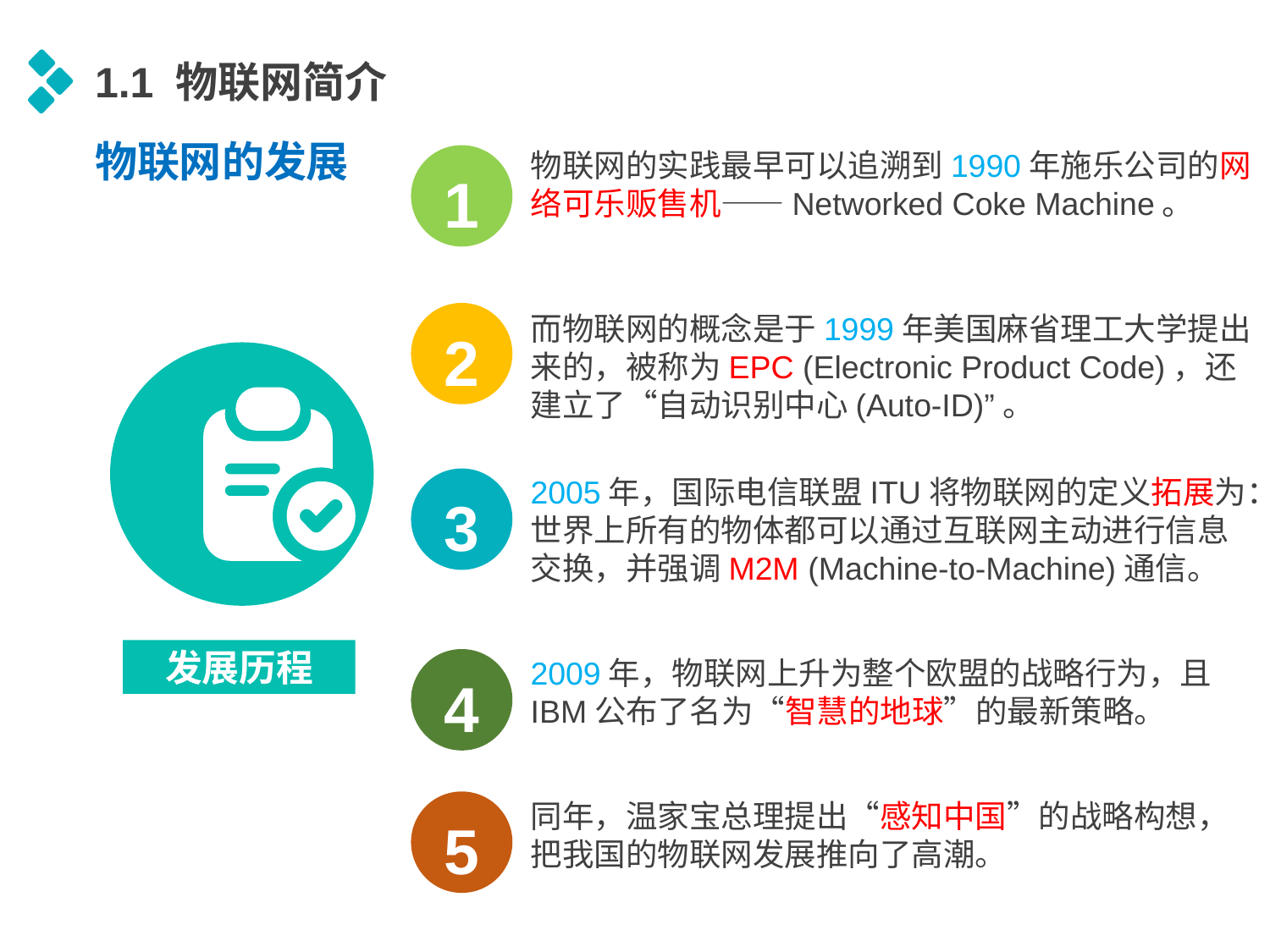

1.1 物联网简介

物联网的发展
物联网的实践最早可以追溯到1990年施乐公司的网络可乐贩售机——Networked Coke Machine。
1
2
而物联网的概念是于1999年美国麻省理工大学提出来的，被称为EPC (Electronic Product Code)，还建立了“自动识别中心(Auto-ID)”。

2005年，国际电信联盟ITU将物联网的定义拓展为：世界上所有的物体都可以通过互联网主动进行信息交换，并强调M2M (Machine-to-Machine)通信。
3
发展历程
2009年，物联网上升为整个欧盟的战略行为，且IBM公布了名为“智慧的地球”的最新策略。
4
5
同年，温家宝总理提出“感知中国”的战略构想，把我国的物联网发展推向了高潮。
延时符